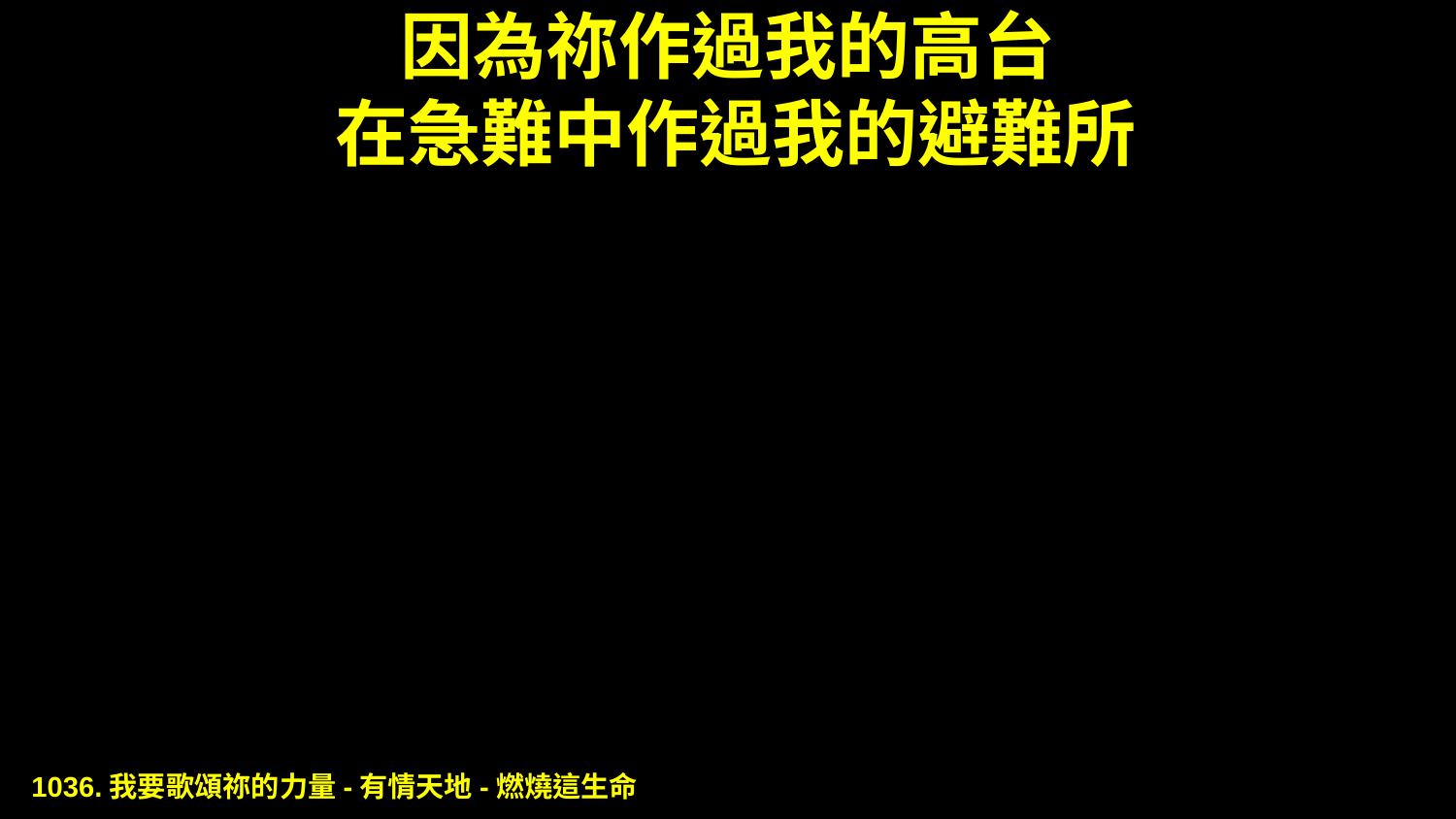

# 因為祢作過我的高台 在急難中作過我的避難所
1036.我要歌頌祢的力量-有情天地-燃燒這生命